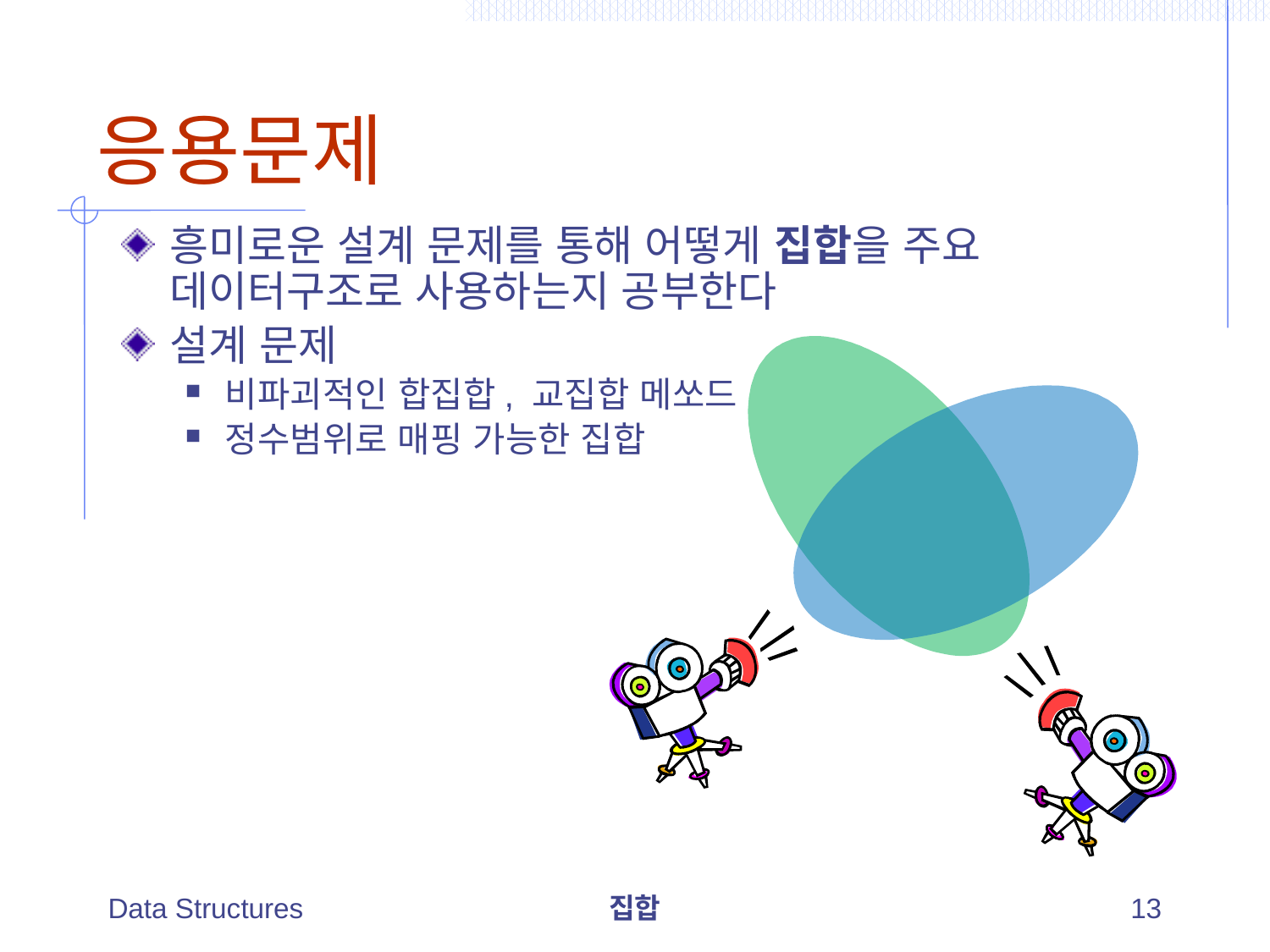

# 응용문제
흥미로운 설계 문제를 통해 어떻게 집합을 주요 데이터구조로 사용하는지 공부한다
설계 문제
비파괴적인 합집합, 교집합 메쏘드
정수범위로 매핑 가능한 집합

Data Structures
집합
13